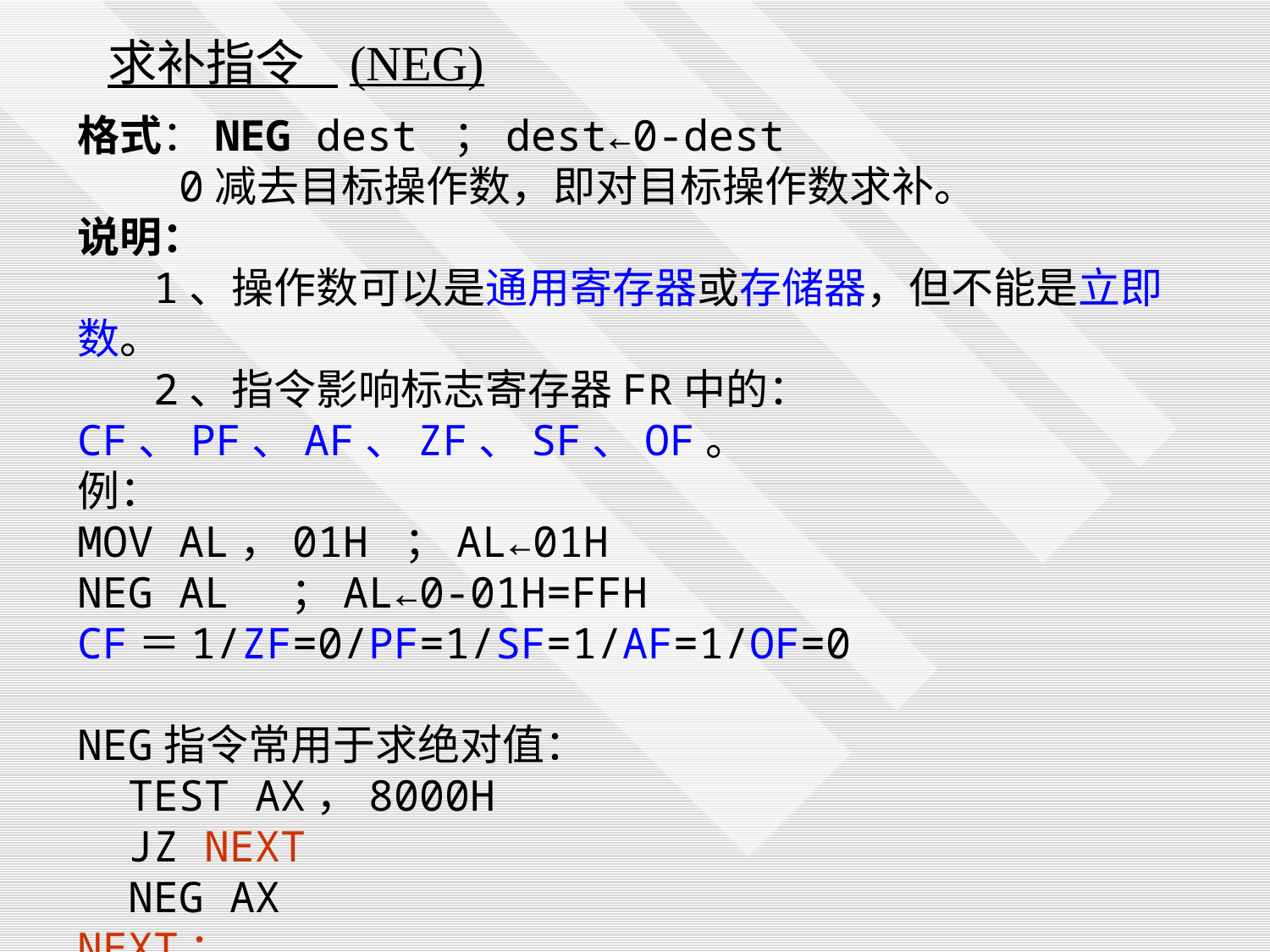

求补指令   (NEG)
格式：NEG dest ；dest←0-dest
    0减去目标操作数，即对目标操作数求补。
说明：
   1、操作数可以是通用寄存器或存储器，但不能是立即数。
   2、指令影响标志寄存器FR中的：CF、PF、AF、ZF、SF、OF。
例：
MOV AL，01H ；AL←01H
NEG AL  ；AL←0-01H=FFH CF＝1/ZF=0/PF=1/SF=1/AF=1/OF=0

NEG指令常用于求绝对值：
  TEST AX，8000H
  JZ NEXT
  NEG AX
NEXT：
  HLT